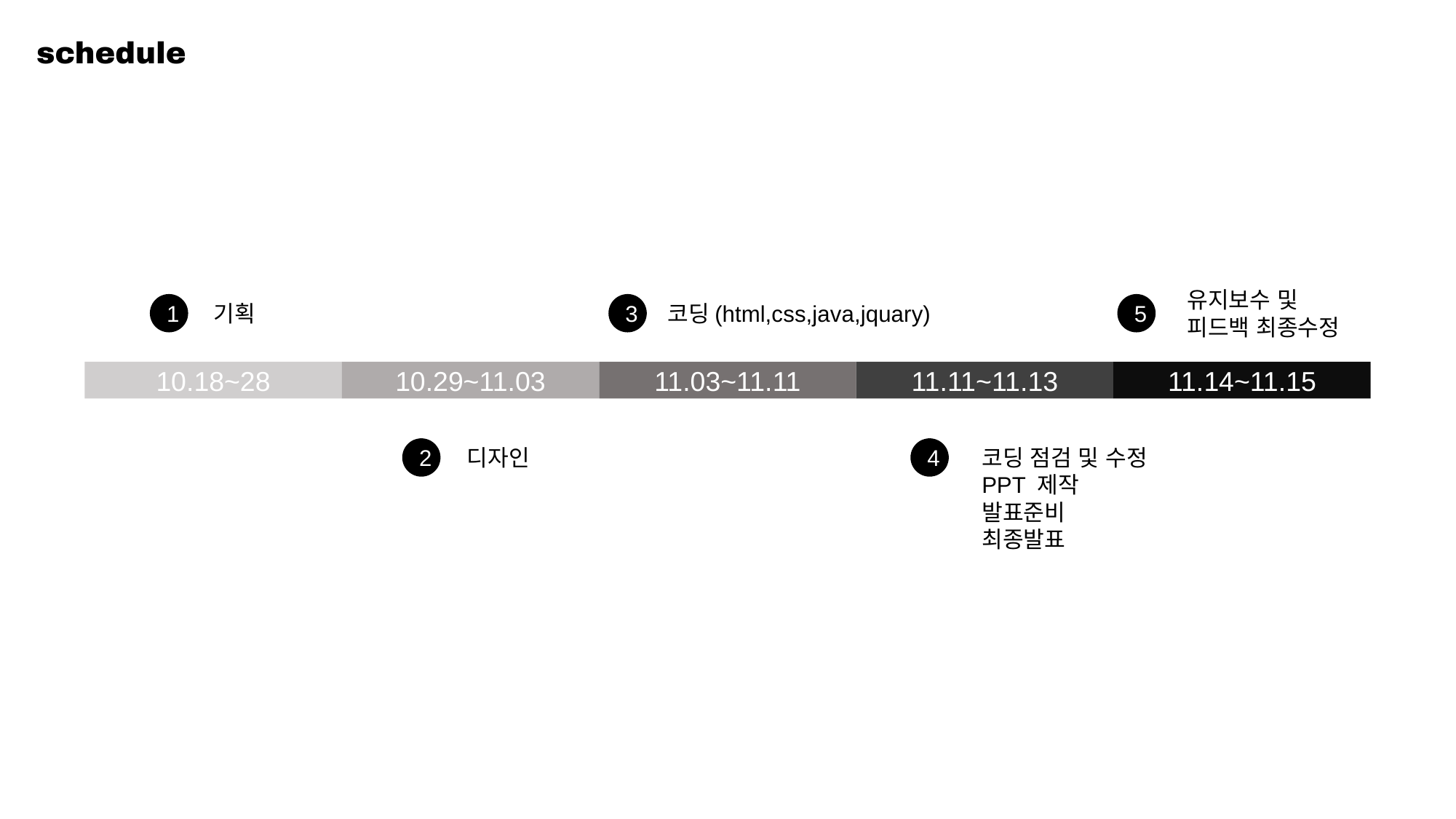

schedule
유지보수 및
피드백 최종수정
기획
코딩(html,css,java,jquary)
1
3
5
10.18~28
10.29~11.03
11.03~11.11
11.11~11.13
11.14~11.15
디자인
코딩 점검 및 수정
PPT 제작
발표준비
최종발표
2
4